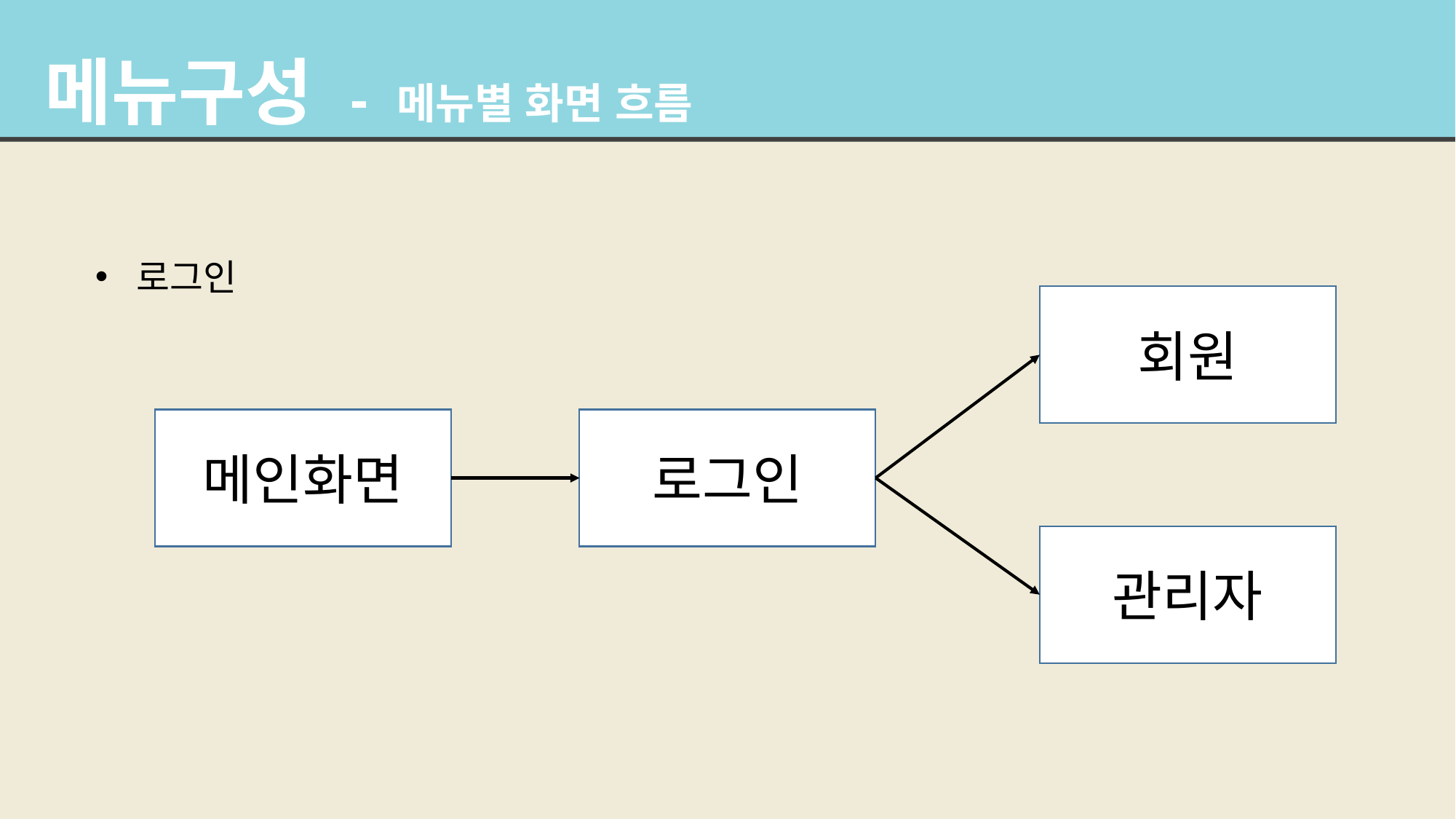

메뉴구성 - 메뉴별 화면 흐름
로그인
회원
메인화면
로그인
관리자